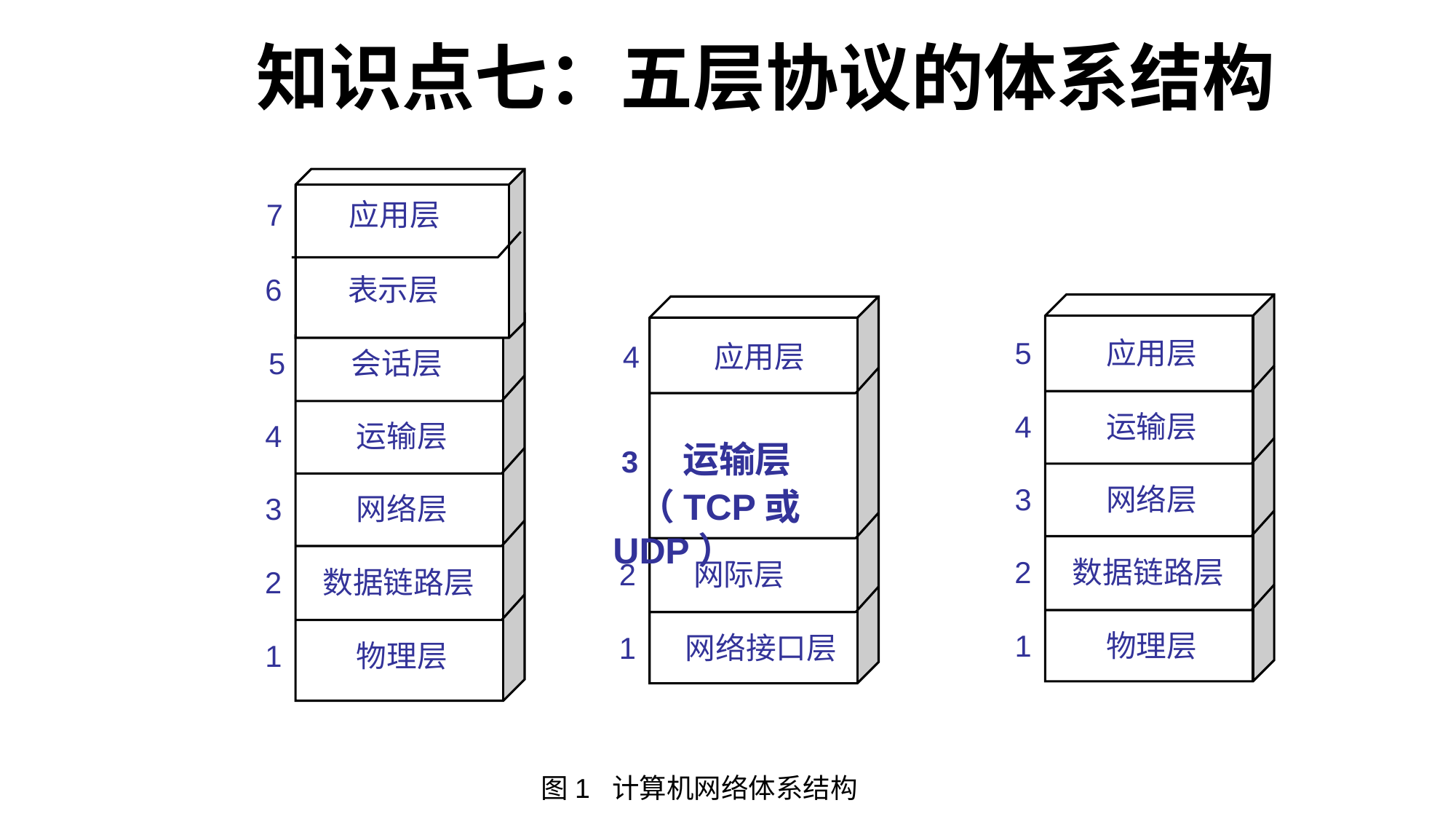

# 知识点七：五层协议的体系结构

  7       应用层

6       表示层

5       会话层

4        运输层

3        网络层

数据链路层
2    数据链路层

1        物理层

5        应用层

4        运输层

3        网络层

数据链路层
2    数据链路层

1        物理层

4        应用层

 3   运输层
  （TCP或UDP）

数据链路层
2      网际层

1     网络接口层
图1  计算机网络体系结构